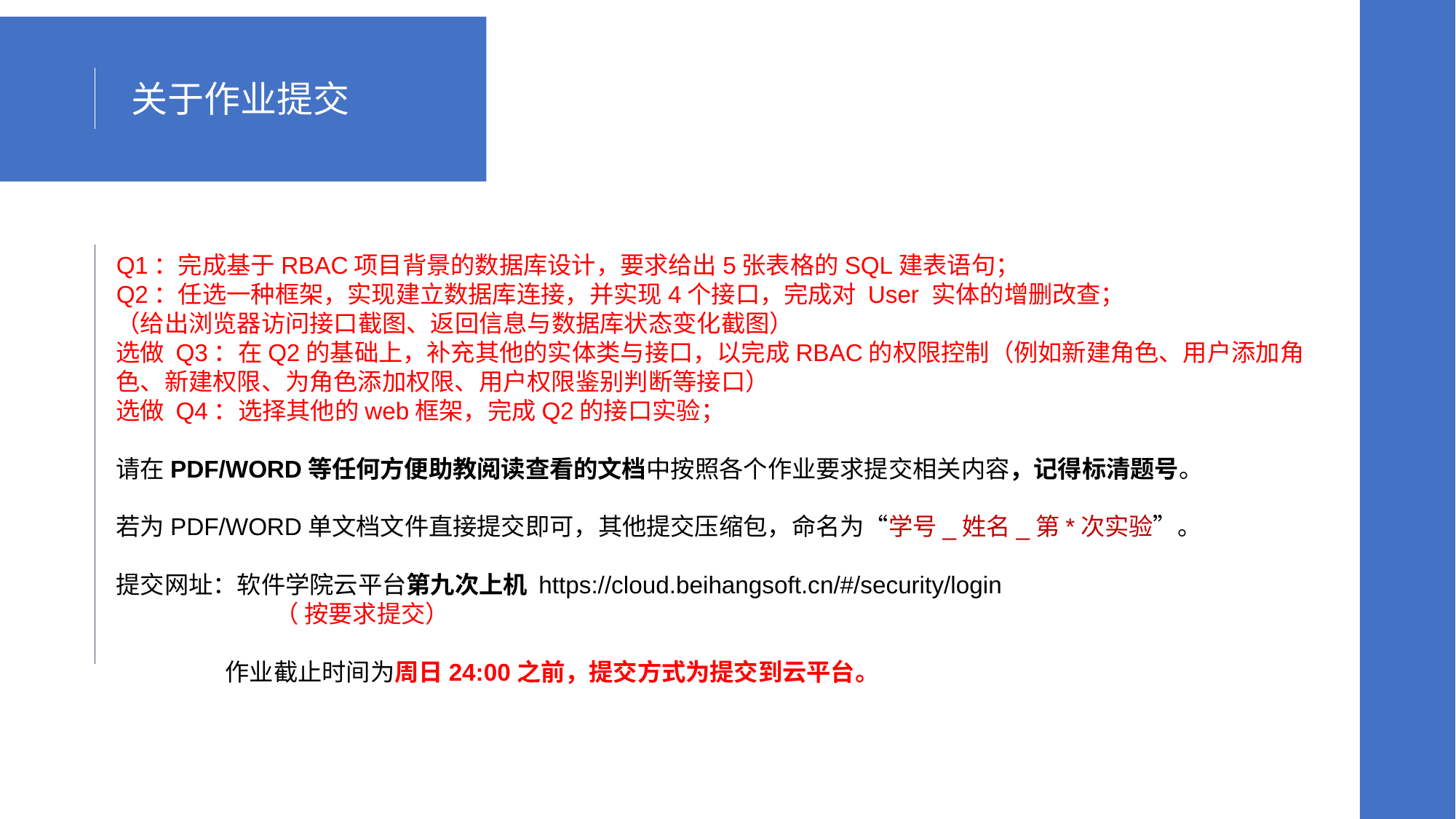

关于作业提交
Q1：完成基于RBAC项目背景的数据库设计，要求给出5张表格的SQL建表语句；
Q2：任选一种框架，实现建立数据库连接，并实现4个接口，完成对 User 实体的增删改查；
（给出浏览器访问接口截图、返回信息与数据库状态变化截图）
选做 Q3：在Q2的基础上，补充其他的实体类与接口，以完成RBAC的权限控制（例如新建角色、用户添加角色、新建权限、为角色添加权限、用户权限鉴别判断等接口）
选做 Q4：选择其他的web框架，完成Q2的接口实验；

请在PDF/WORD等任何方便助教阅读查看的文档中按照各个作业要求提交相关内容，记得标清题号。

若为PDF/WORD单文档文件直接提交即可，其他提交压缩包，命名为“学号_姓名_第*次实验”。

提交网址：软件学院云平台第九次上机 https://cloud.beihangsoft.cn/#/security/login
	        （ 按要求提交）

	作业截止时间为周日24:00之前，提交方式为提交到云平台。